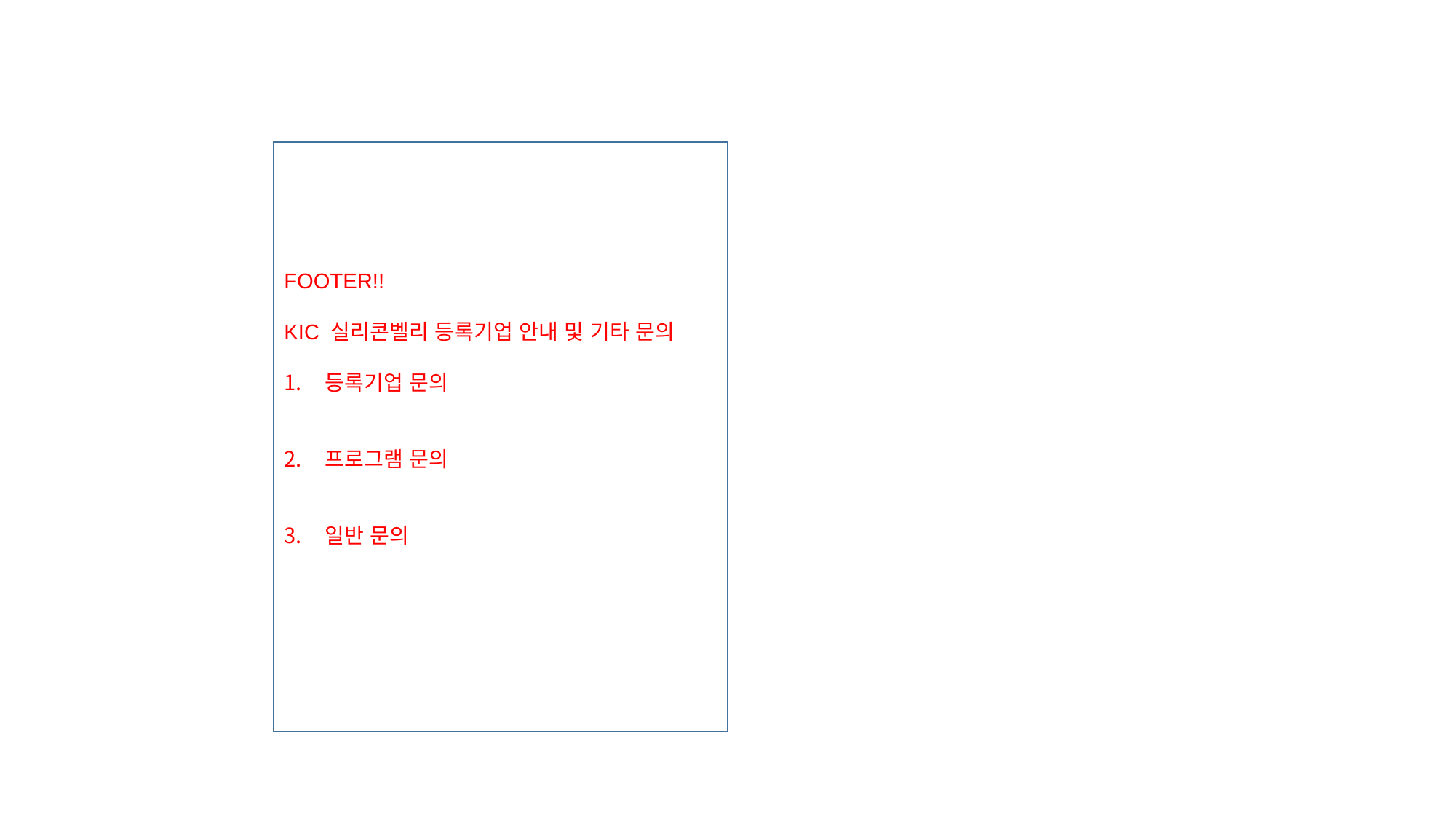

FOOTER!!

KIC 실리콘벨리 등록기업 안내 및 기타 문의

등록기업 문의

프로그램 문의

일반 문의